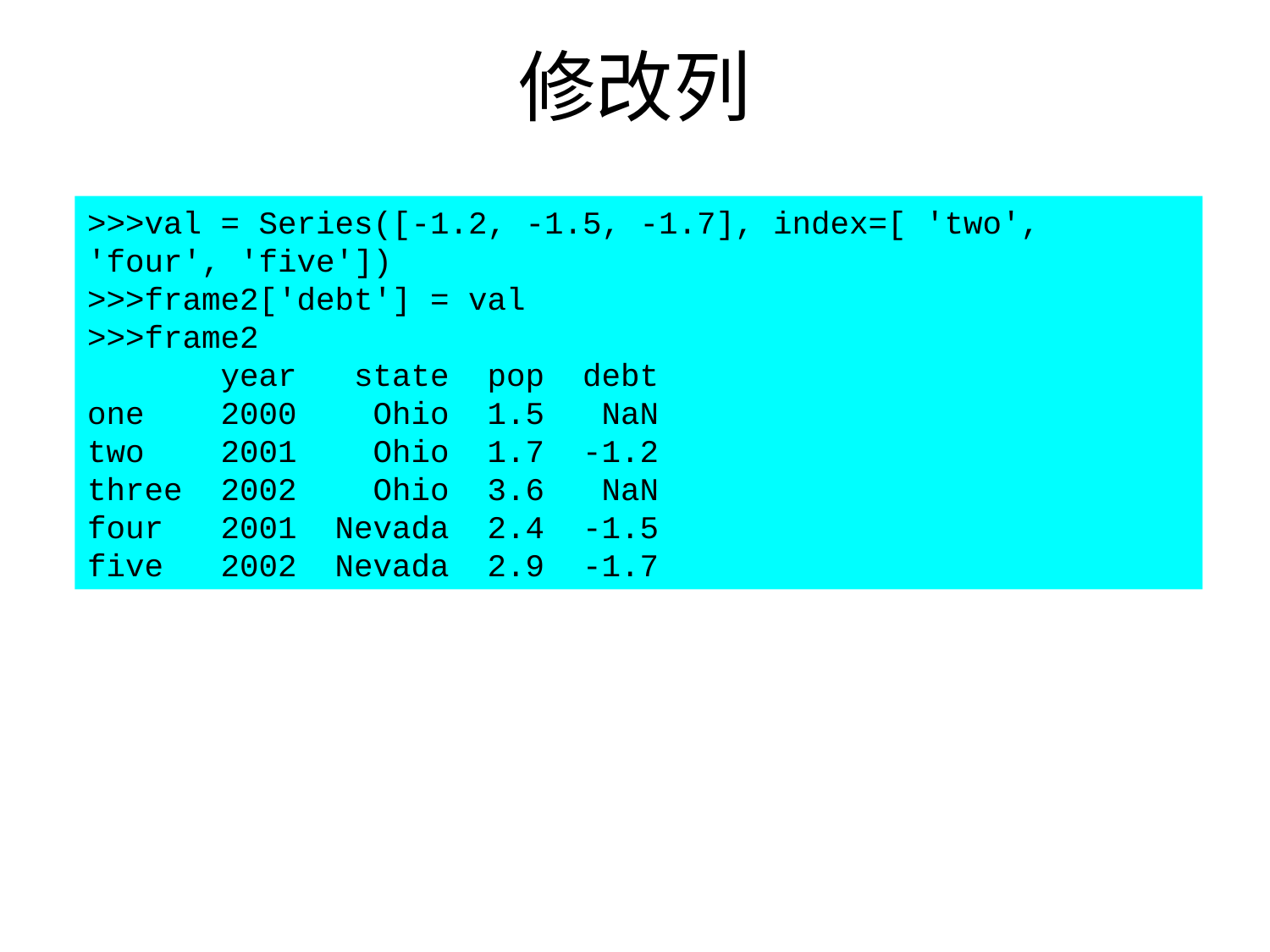

# 修改列
>>>val = Series([-1.2, -1.5, -1.7], index=[ 'two', 'four', 'five'])
>>>frame2['debt'] = val
>>>frame2
       year   state  pop  debt
one    2000    Ohio  1.5   NaN
two    2001    Ohio  1.7  -1.2
three  2002    Ohio  3.6   NaN
four   2001  Nevada  2.4  -1.5
five   2002  Nevada  2.9  -1.7